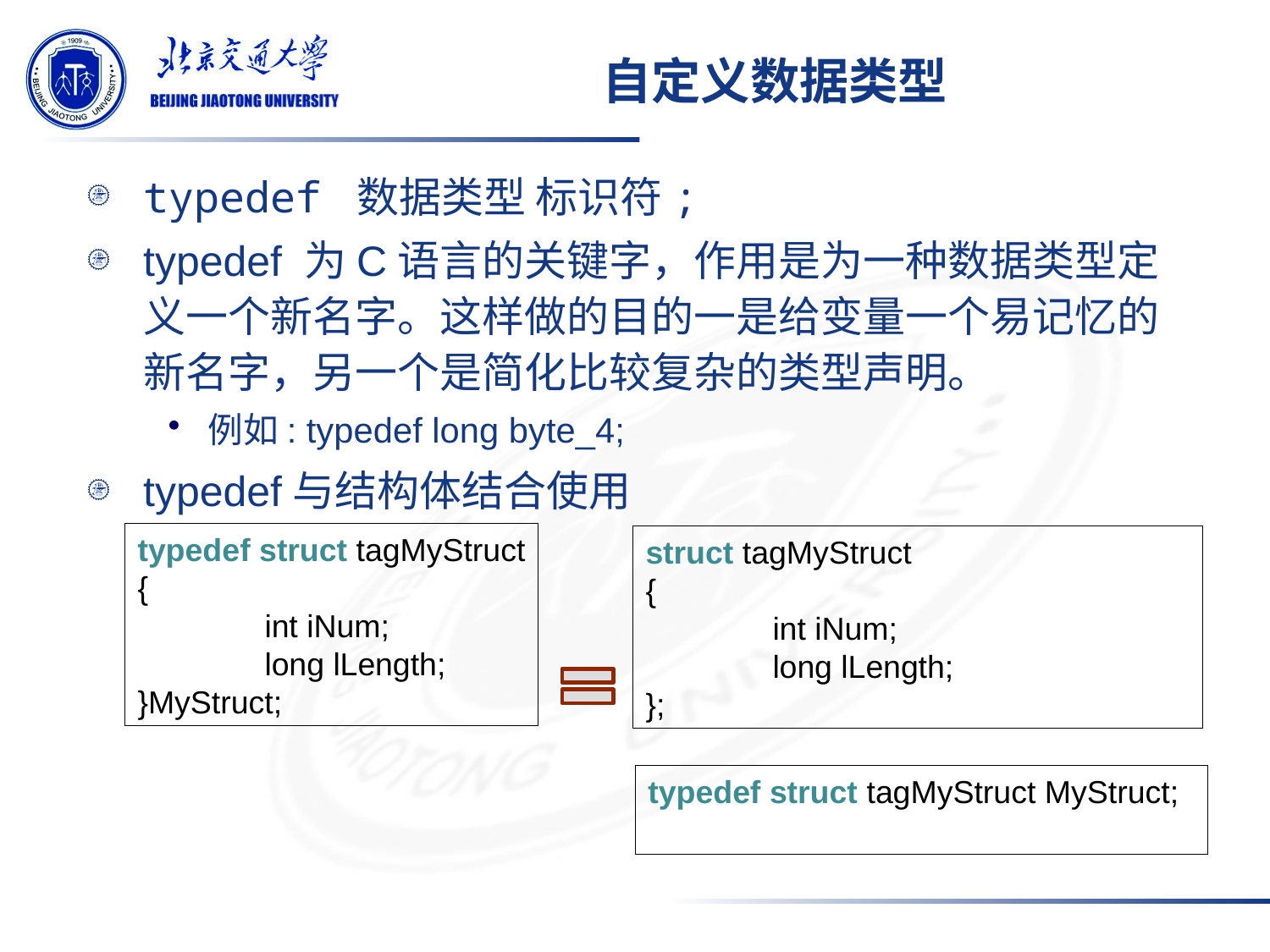

# 自定义数据类型
typedef 数据类型 标识符;
typedef 为C语言的关键字，作用是为一种数据类型定义一个新名字。这样做的目的一是给变量一个易记忆的新名字，另一个是简化比较复杂的类型声明。
例如: typedef long byte_4;
typedef与结构体结合使用
typedef struct tagMyStruct
{
	int iNum;
	long lLength;
}MyStruct;
struct tagMyStruct
{
	int iNum;
	long lLength;
};

typedef struct tagMyStruct MyStruct;